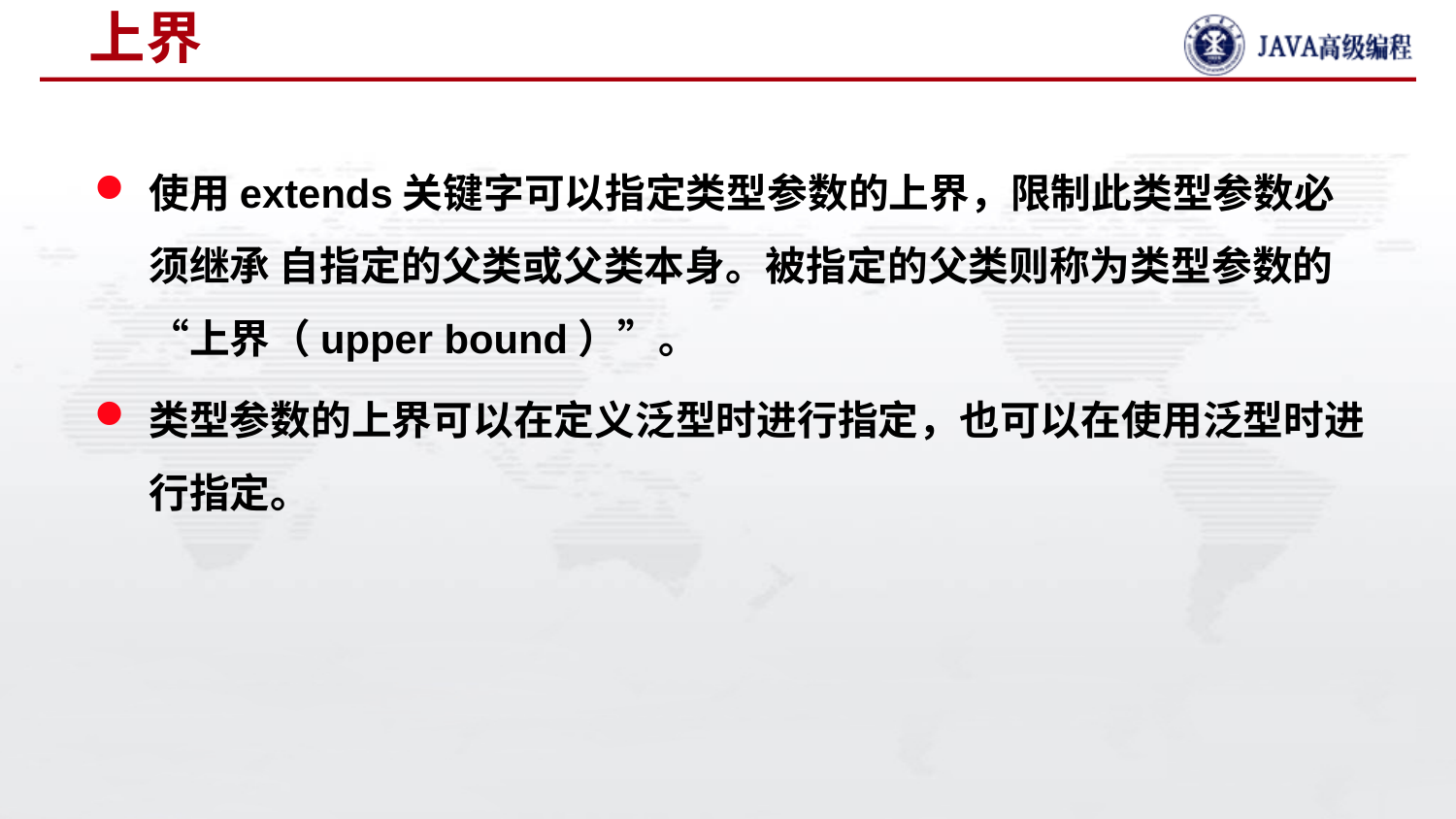

# 上界
使用extends关键字可以指定类型参数的上界，限制此类型参数必须继承 自指定的父类或父类本身。被指定的父类则称为类型参数的“上界（upper bound）”。
类型参数的上界可以在定义泛型时进行指定，也可以在使用泛型时进行指定。